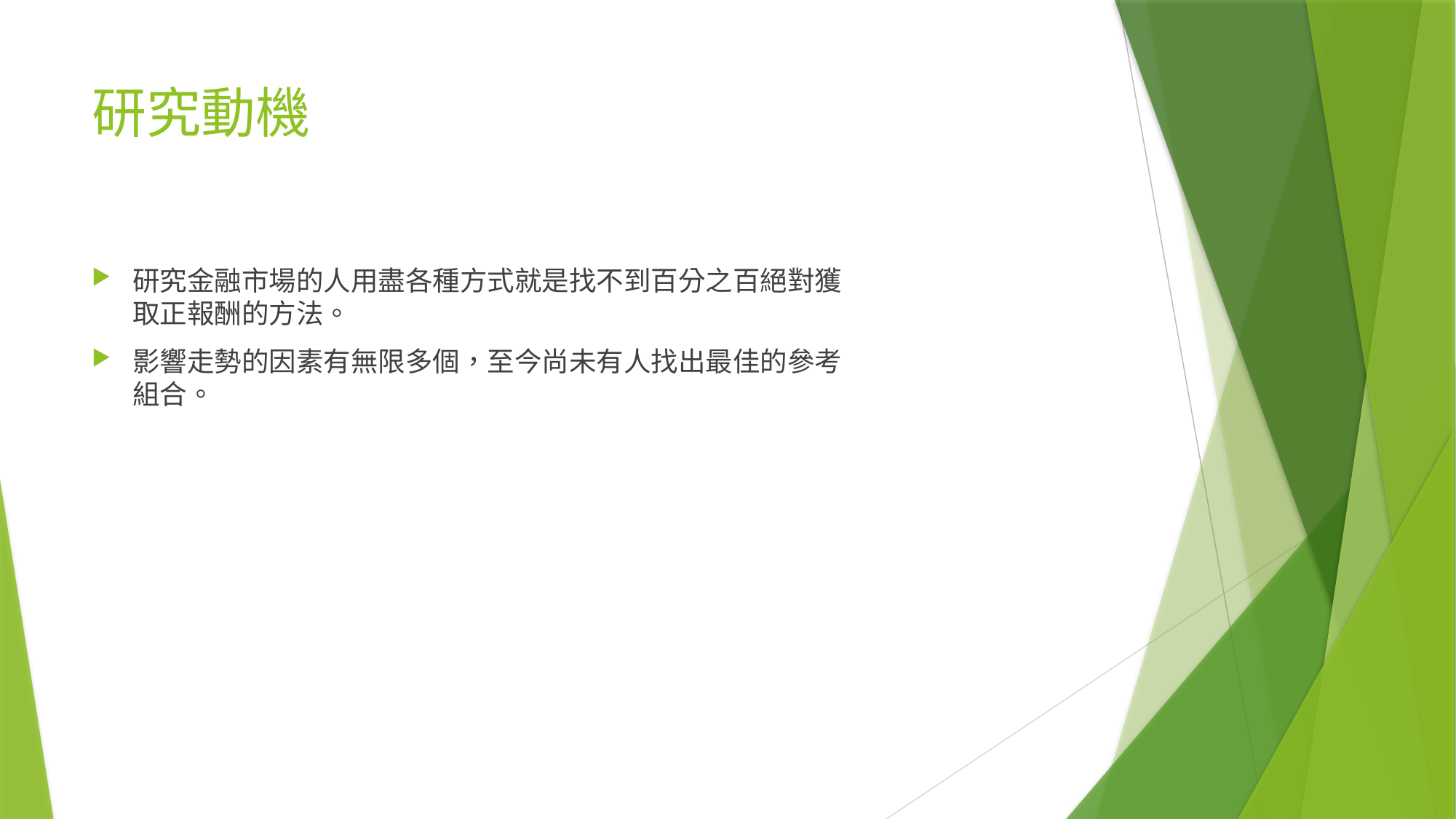

# 研究動機
研究金融市場的人用盡各種方式就是找不到百分之百絕對獲
取正報酬的方法。
影響走勢的因素有無限多個，至今尚未有人找出最佳的參考
組合。